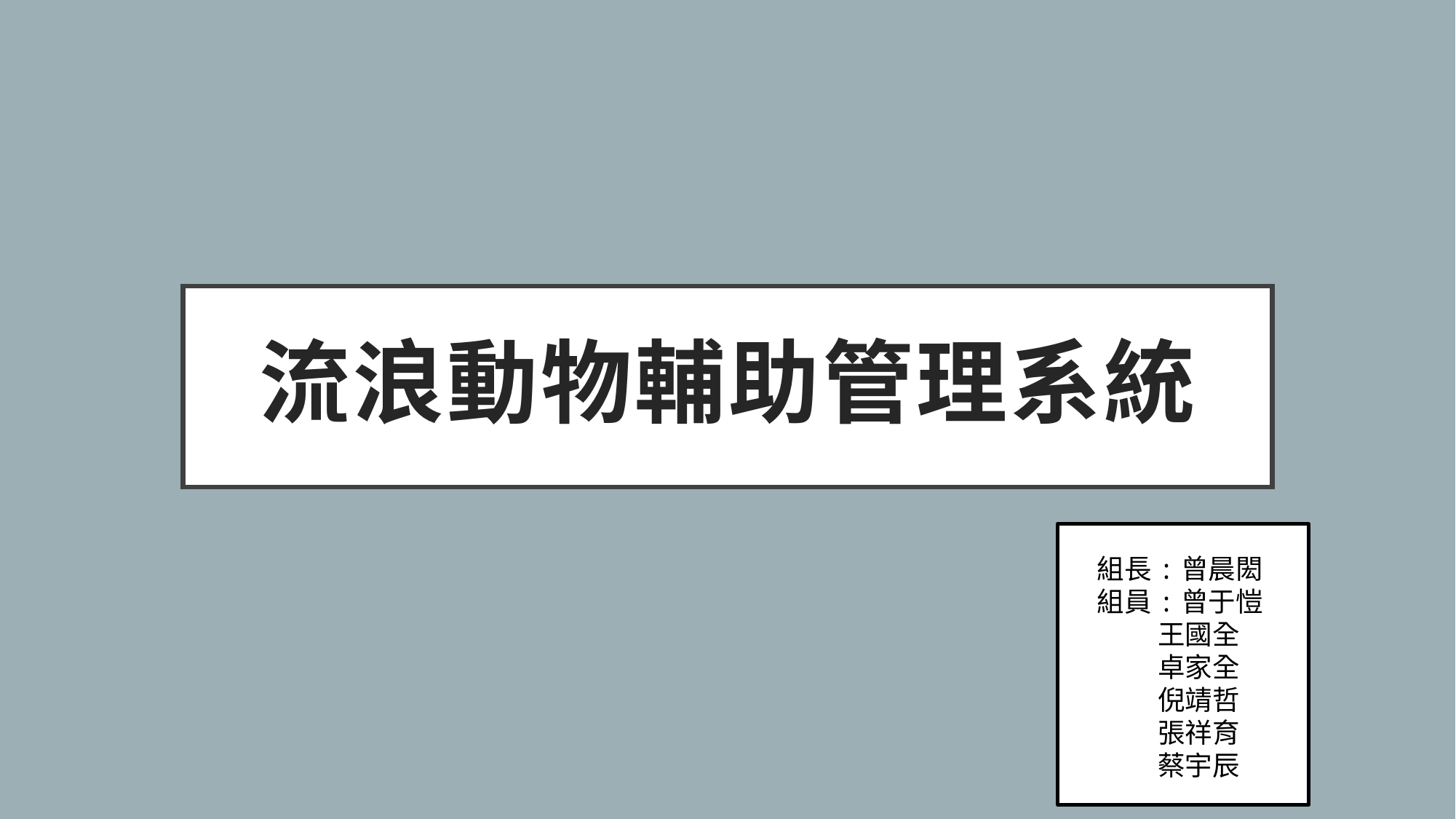

# 流浪動物輔助管理系統

組長:曾晨閎
組員:曾于愷
     王國全
     卓家全
     倪靖哲
    張祥育
    蔡宇辰